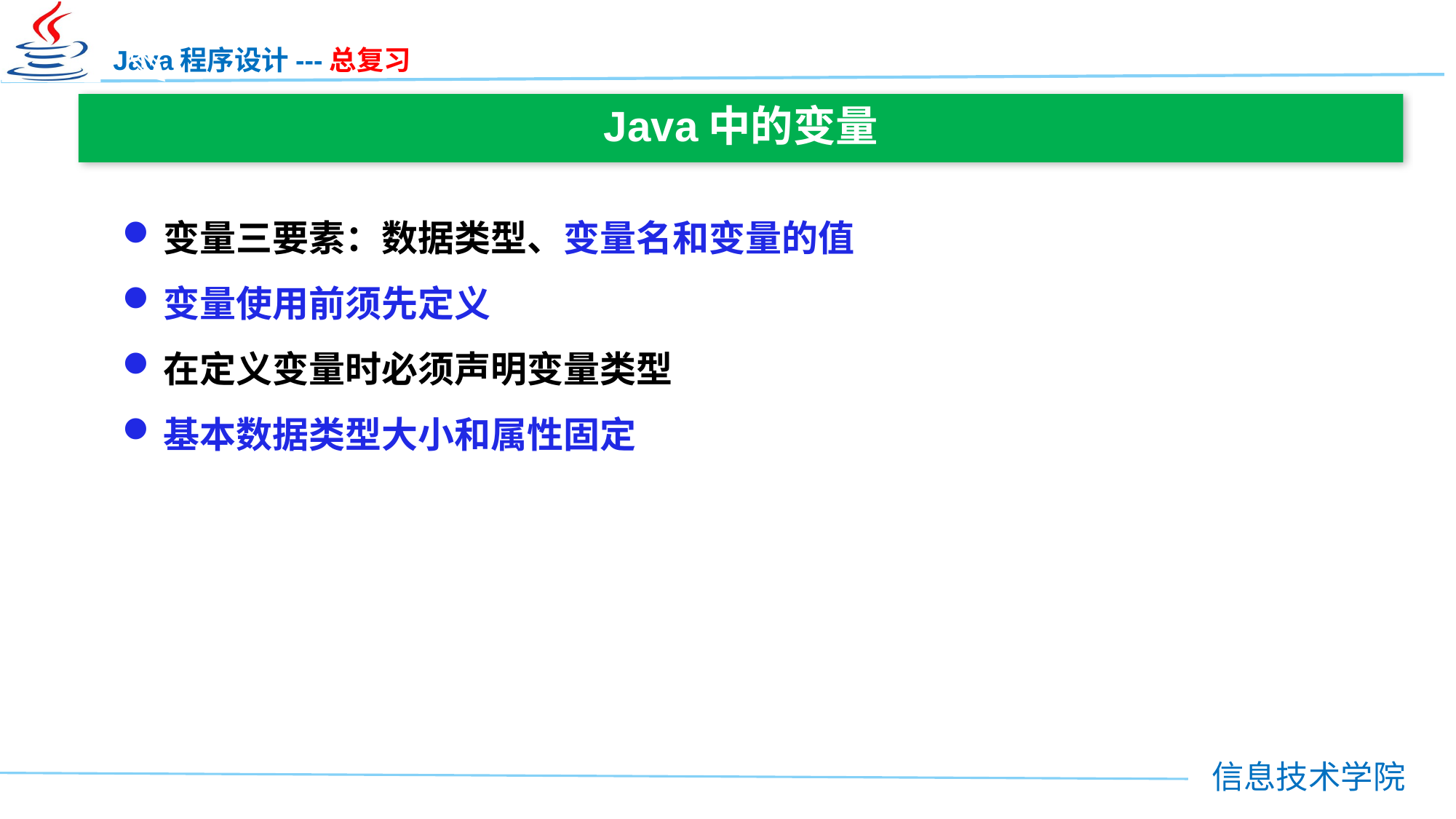

Java中的变量
变量三要素：数据类型、变量名和变量的值
变量使用前须先定义
在定义变量时必须声明变量类型
基本数据类型大小和属性固定